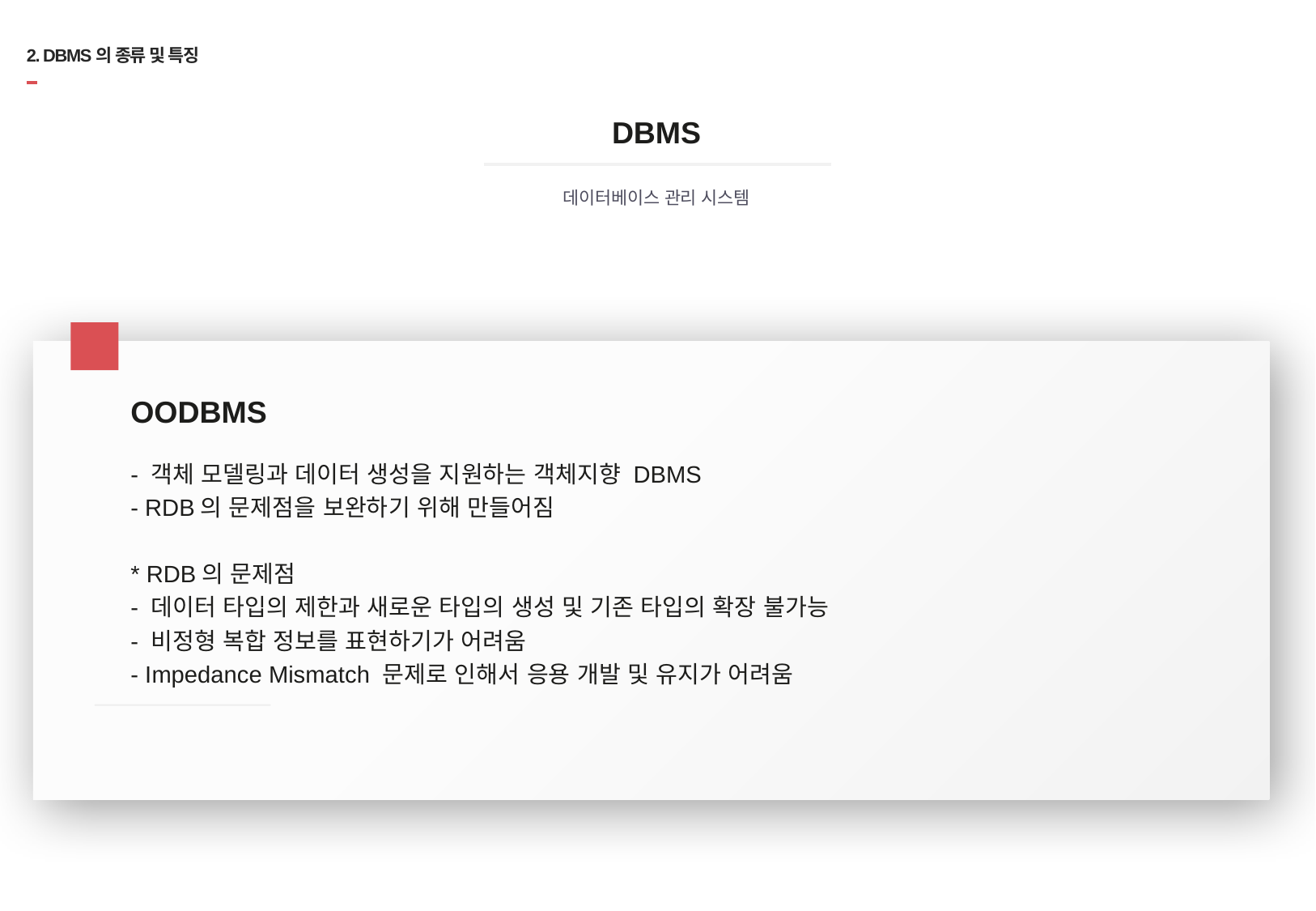

# 2. DBMS의 종류 및 특징
DBMS
데이터베이스 관리 시스템
02

OODBMS
- 객체 모델링과 데이터 생성을 지원하는 객체지향 DBMS
- RDB의 문제점을 보완하기 위해 만들어짐

* RDB의 문제점
- 데이터 타입의 제한과 새로운 타입의 생성 및 기존 타입의 확장 불가능
- 비정형 복합 정보를 표현하기가 어려움
- Impedance Mismatch 문제로 인해서 응용 개발 및 유지가 어려움